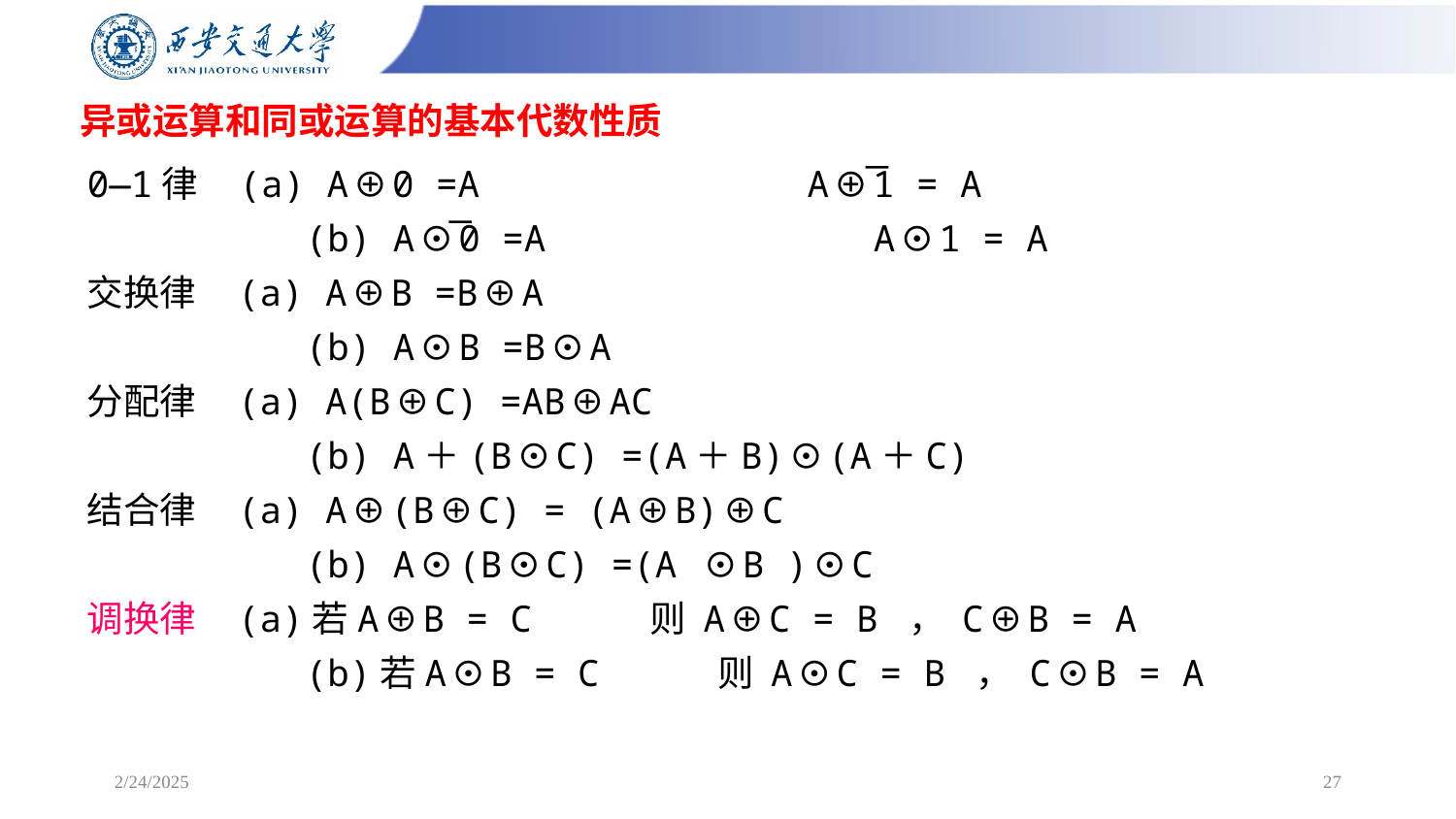

# 异或运算和同或运算的基本代数性质
0—1律    (a) A⊕0 =A               A⊕1 = A
          (b) A⊙0 =A               A⊙1 = A
交换律    (a) A⊕B =B⊕A
          (b) A⊙B =B⊙A
分配律    (a) A(B⊕C) =AB⊕AC
          (b) A＋(B⊙C) =(A＋B)⊙(A＋C)
结合律    (a) A⊕(B⊕C) = (A⊕B)⊕C
          (b) A⊙(B⊙C) =(A ⊙B )⊙C
调换律    (a)若A⊕B = C     则 A⊕C = B ， C⊕B = A
          (b)若A⊙B = C     则 A⊙C = B ， C⊙B = A

2/24/2025
27